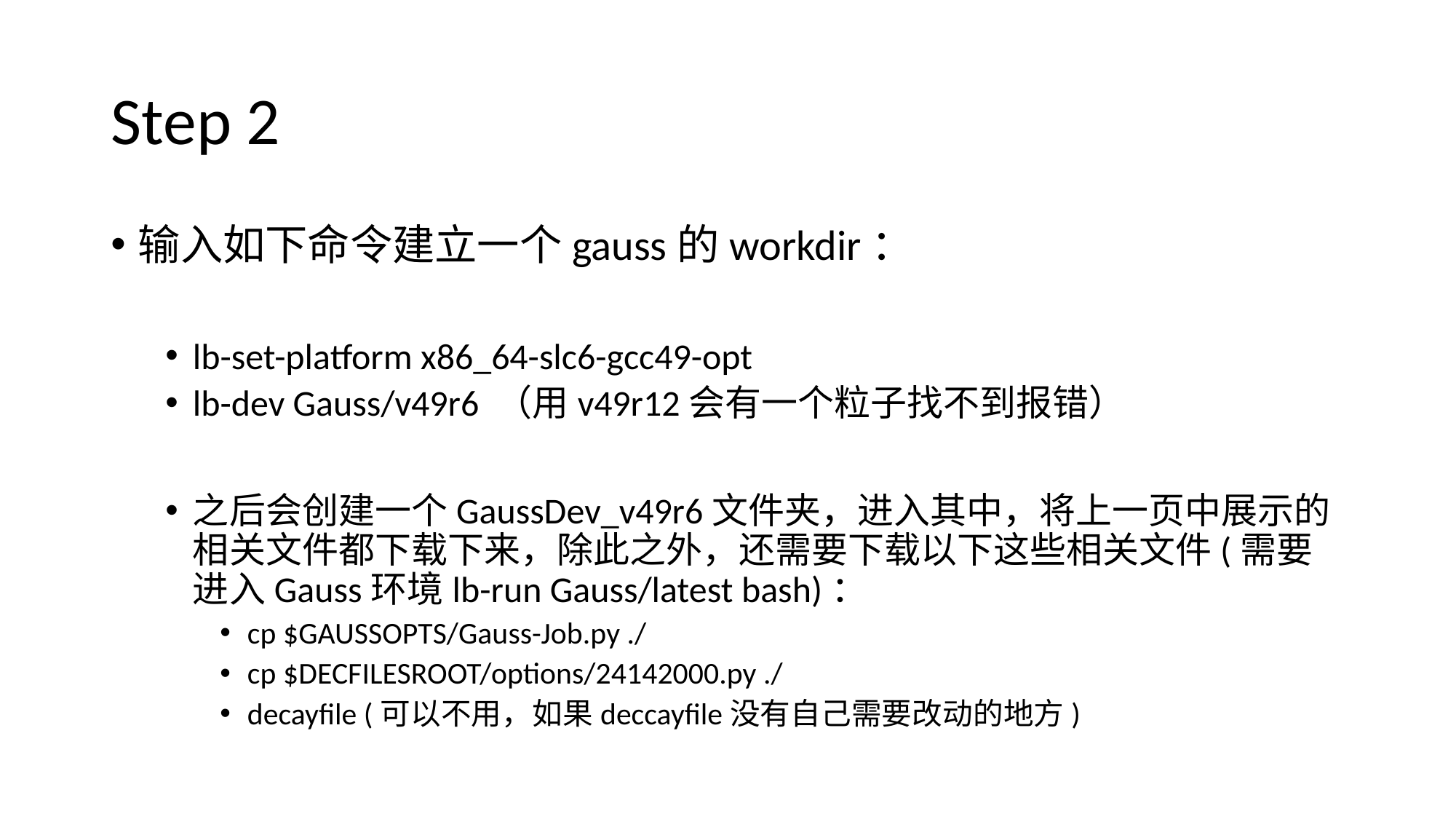

# Step 2
输入如下命令建立一个gauss的workdir：

lb-set-platform x86_64-slc6-gcc49-opt
lb-dev Gauss/v49r6 （用v49r12会有一个粒子找不到报错）

之后会创建一个GaussDev_v49r6文件夹，进入其中，将上一页中展示的相关文件都下载下来，除此之外，还需要下载以下这些相关文件(需要进入Gauss环境lb-run Gauss/latest bash)：
cp $GAUSSOPTS/Gauss-Job.py ./
cp $DECFILESROOT/options/24142000.py ./
decayfile (可以不用，如果deccayfile没有自己需要改动的地方)